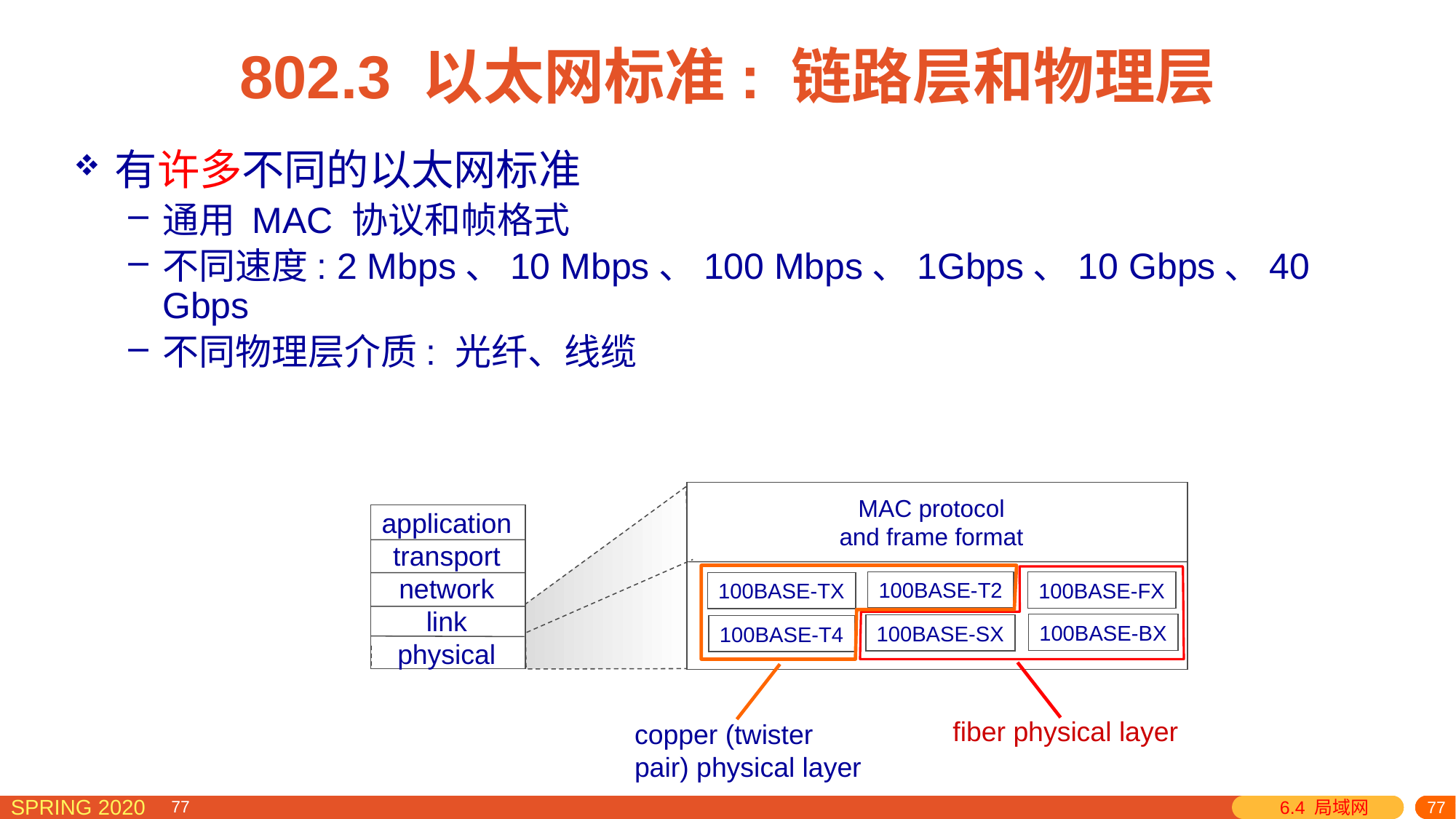

# 802.3 以太网标准: 链路层和物理层
有许多不同的以太网标准
通用 MAC 协议和帧格式
不同速度: 2 Mbps、10 Mbps、100 Mbps、1Gbps、10 Gbps、40 Gbps
不同物理层介质: 光纤、线缆

MAC protocol
and frame format
application
transport
network
link
physical

copper (twister
pair) physical layer

fiber physical layer
100BASE-T2
100BASE-FX
100BASE-TX
100BASE-BX
100BASE-SX
100BASE-T4
6.4 局域网